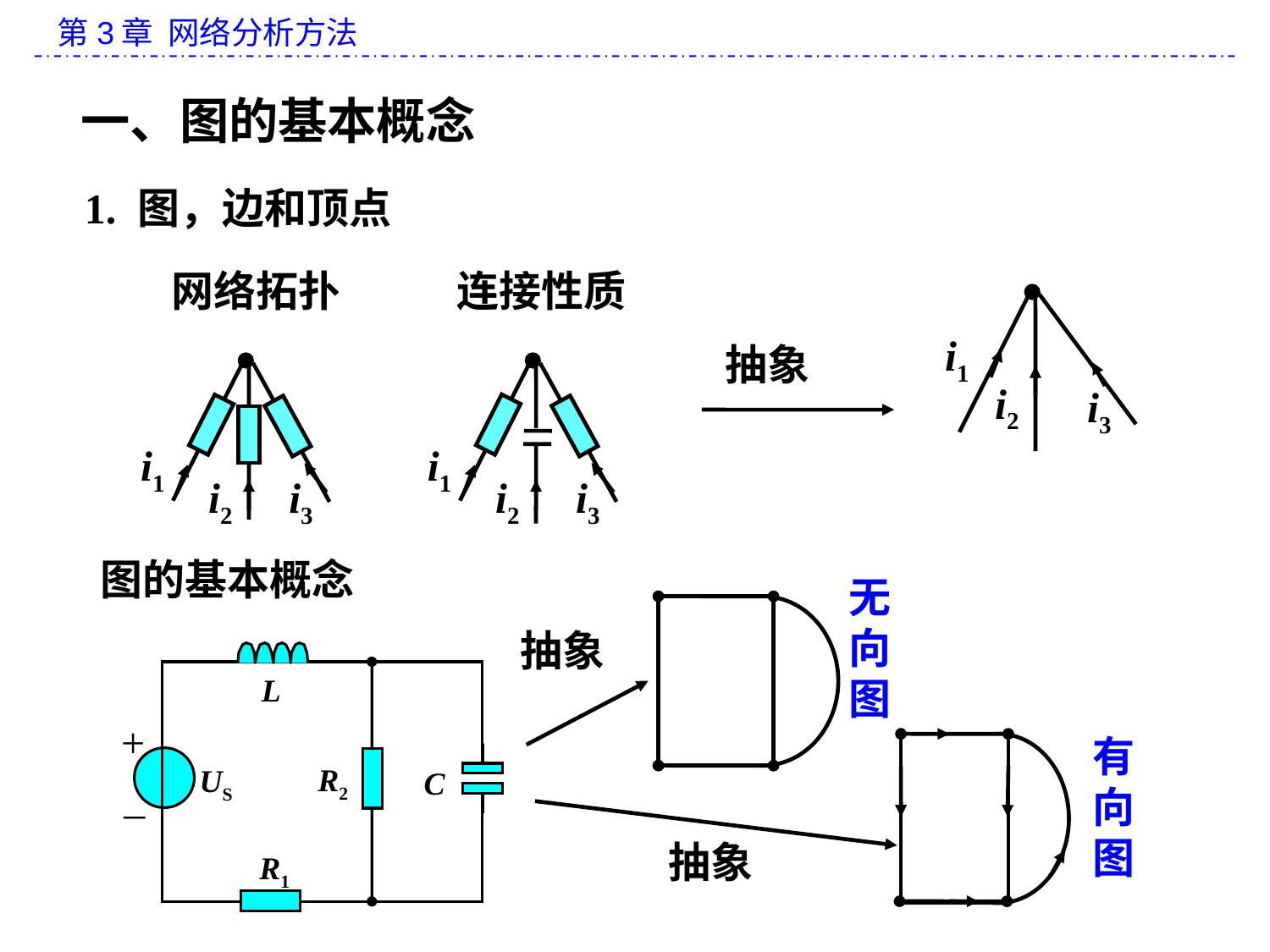

一、图的基本概念
1. 图，边和顶点
网络拓扑
连接性质

i1

i2
i3
抽象

i1

i2
i3

i1

i2
i3

 图的基本概念
无
向
图

抽象

L
+

R2
US
C
_

R1

有
向
图

抽象